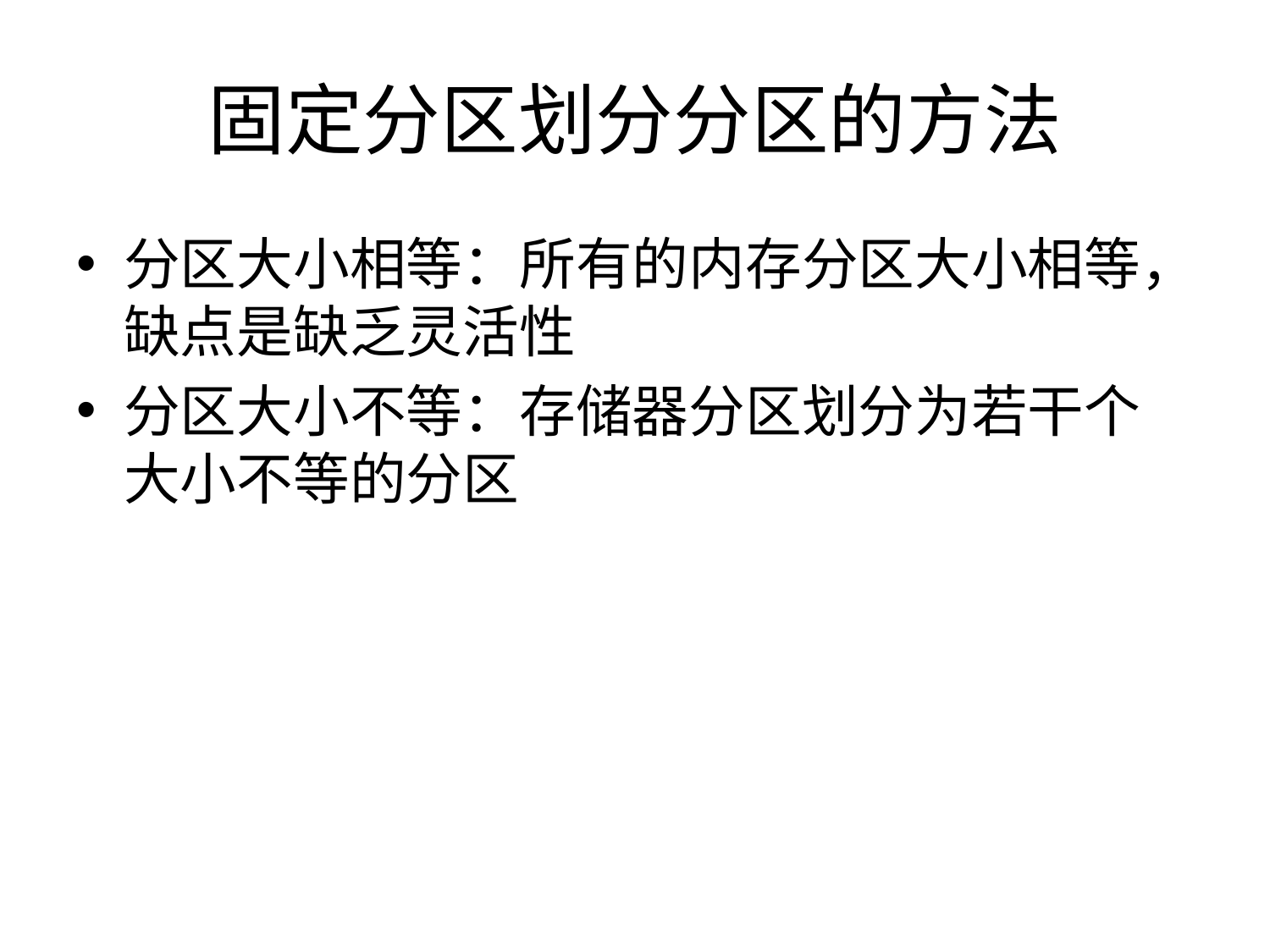

# 固定分区划分分区的方法
分区大小相等：所有的内存分区大小相等，缺点是缺乏灵活性
分区大小不等：存储器分区划分为若干个大小不等的分区